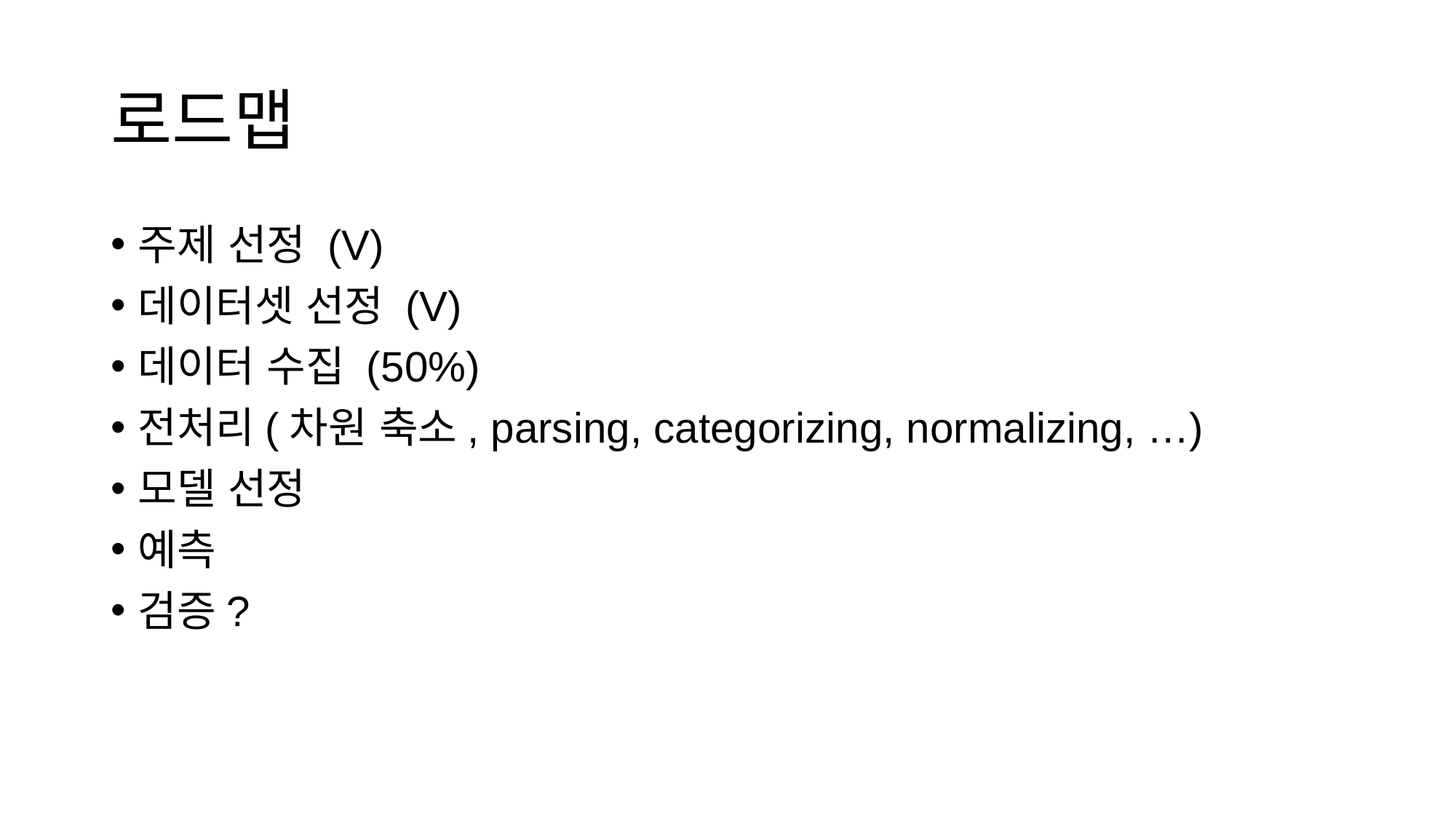

# 로드맵
주제 선정 (V)
데이터셋 선정 (V)
데이터 수집 (50%)
전처리(차원 축소, parsing, categorizing, normalizing, …)
모델 선정
예측
검증?